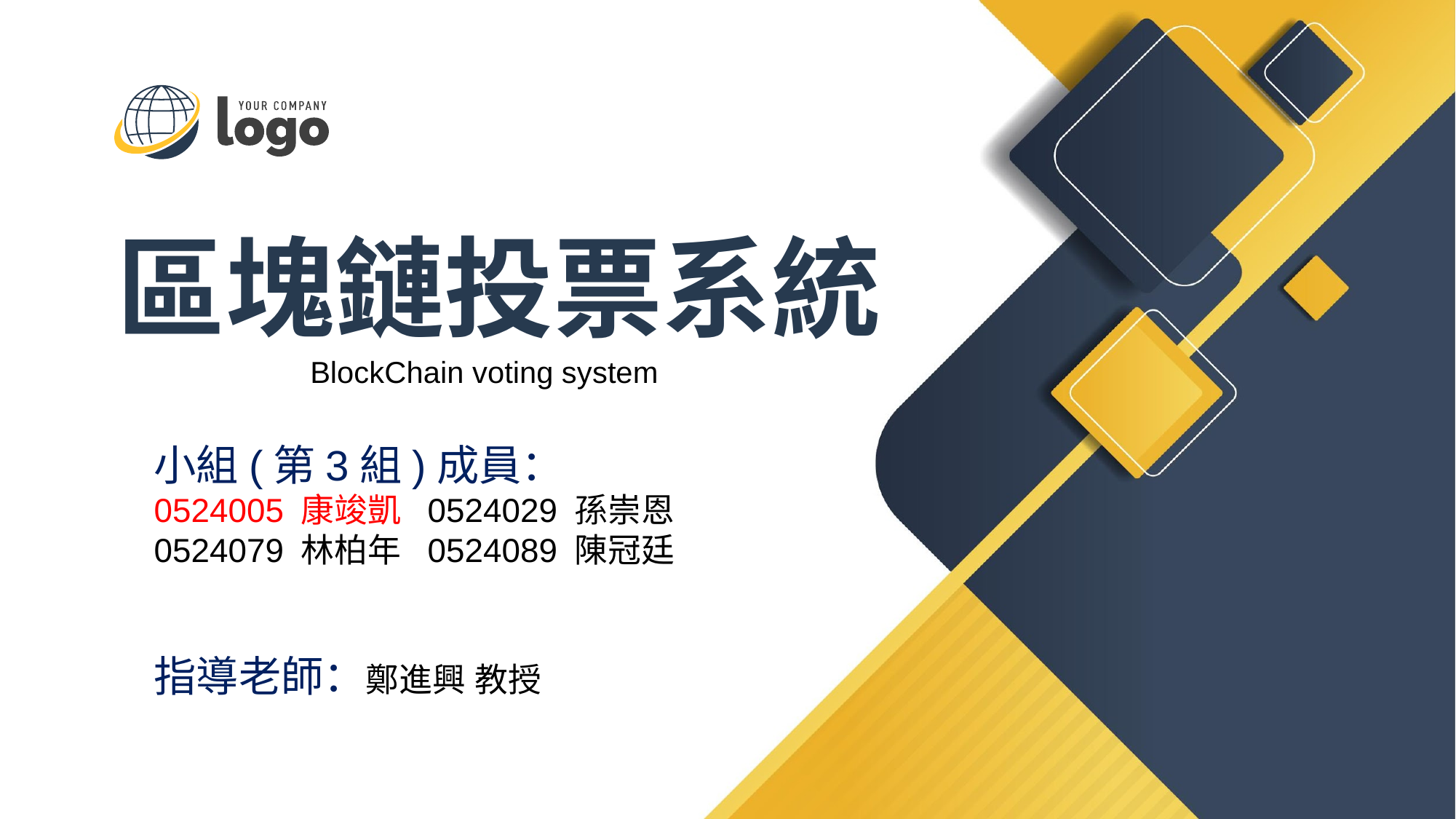

區塊鏈投票系統
BlockChain voting system
小組(第3組)成員：
0524005 康竣凱  0524029 孫崇恩
0524079 林柏年  0524089 陳冠廷

指導老師：鄭進興 教授